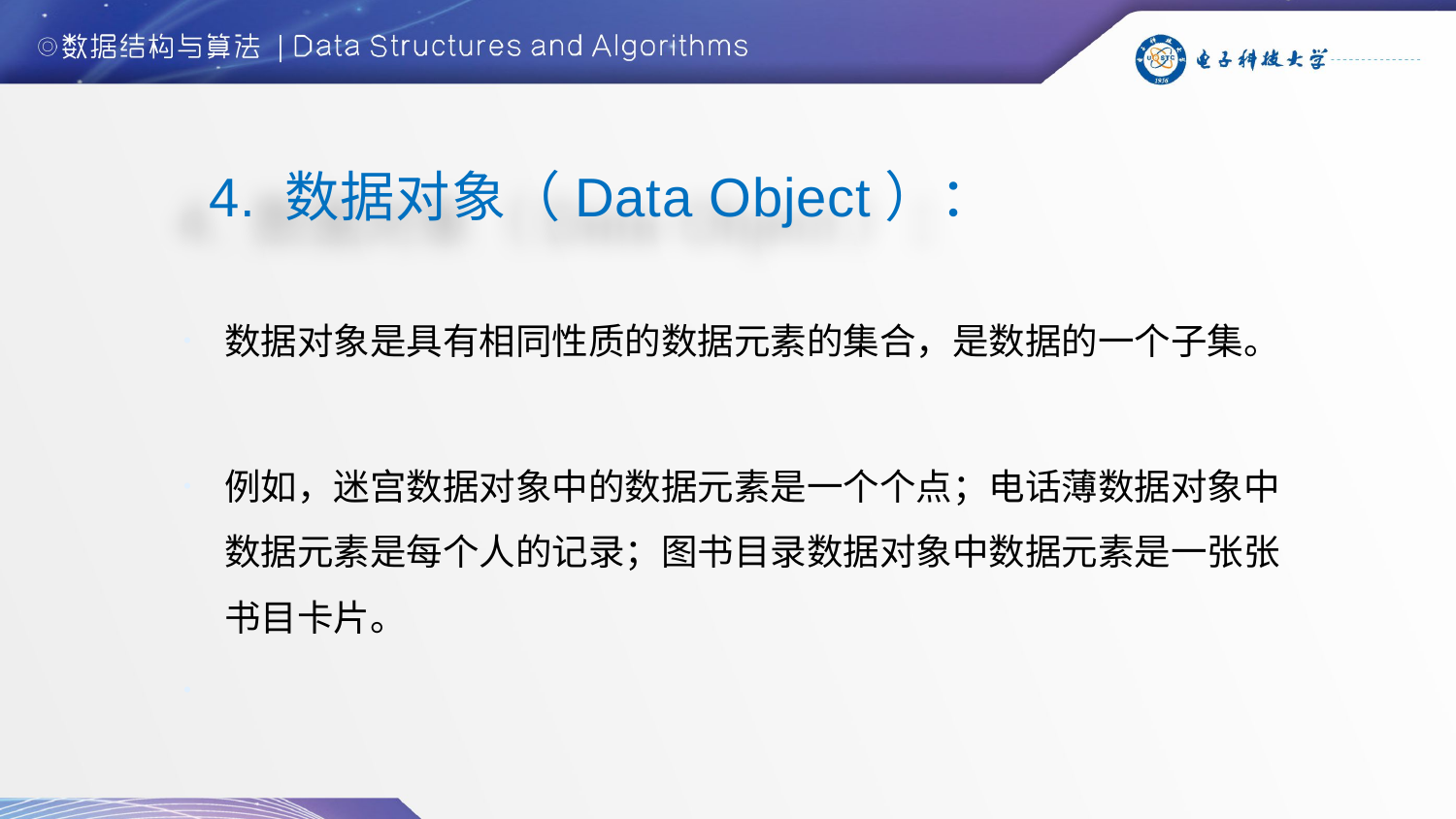

# 4. 数据对象（Data Object）：
数据对象是具有相同性质的数据元素的集合，是数据的一个子集。

例如，迷宫数据对象中的数据元素是一个个点；电话薄数据对象中数据元素是每个人的记录；图书目录数据对象中数据元素是一张张书目卡片。